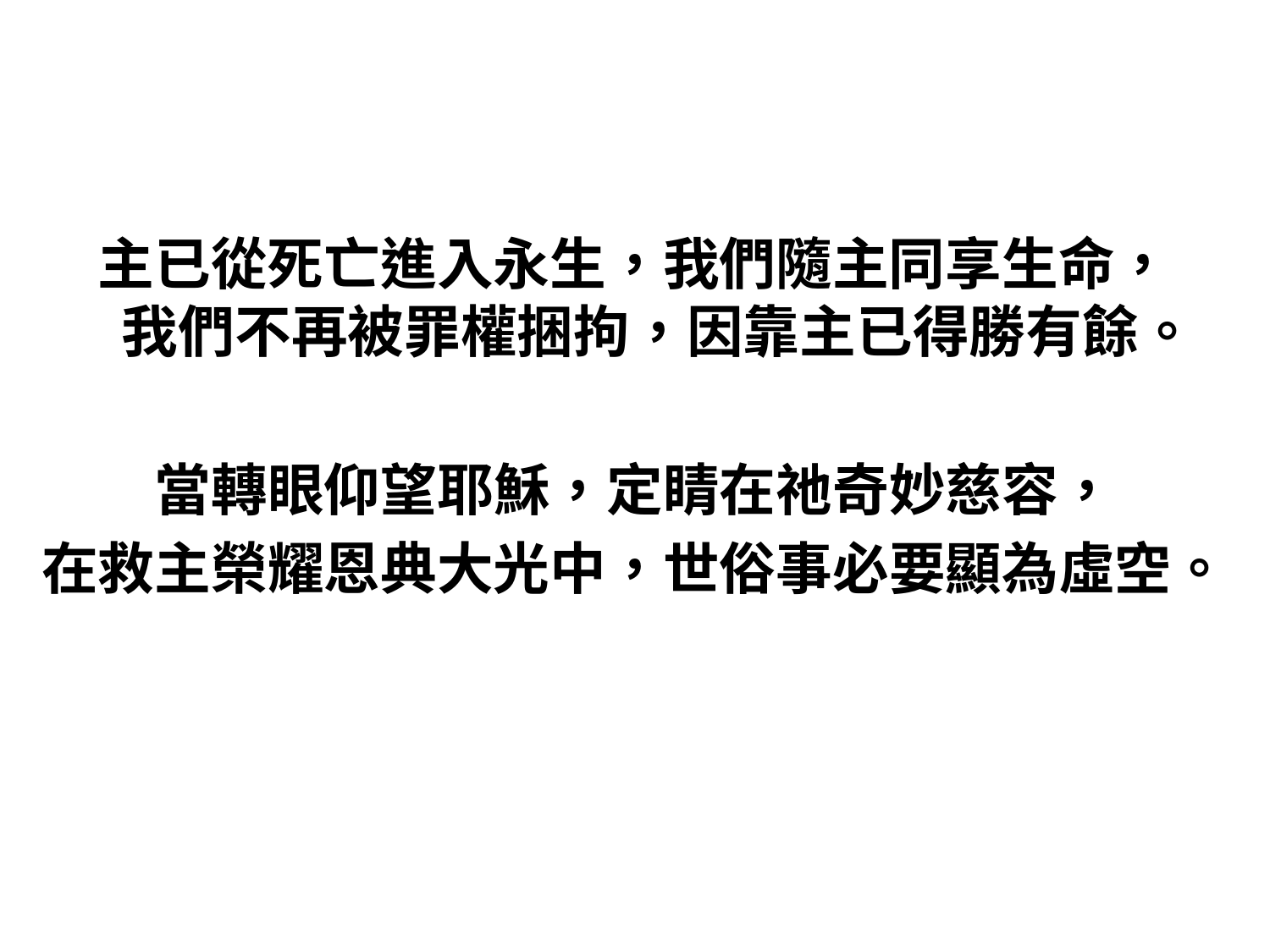

#
主已從死亡進入永生，我們隨主同享生命，
我們不再被罪權捆拘，因靠主已得勝有餘。

當轉眼仰望耶穌，定睛在祂奇妙慈容，
在救主榮耀恩典大光中，世俗事必要顯為虛空。